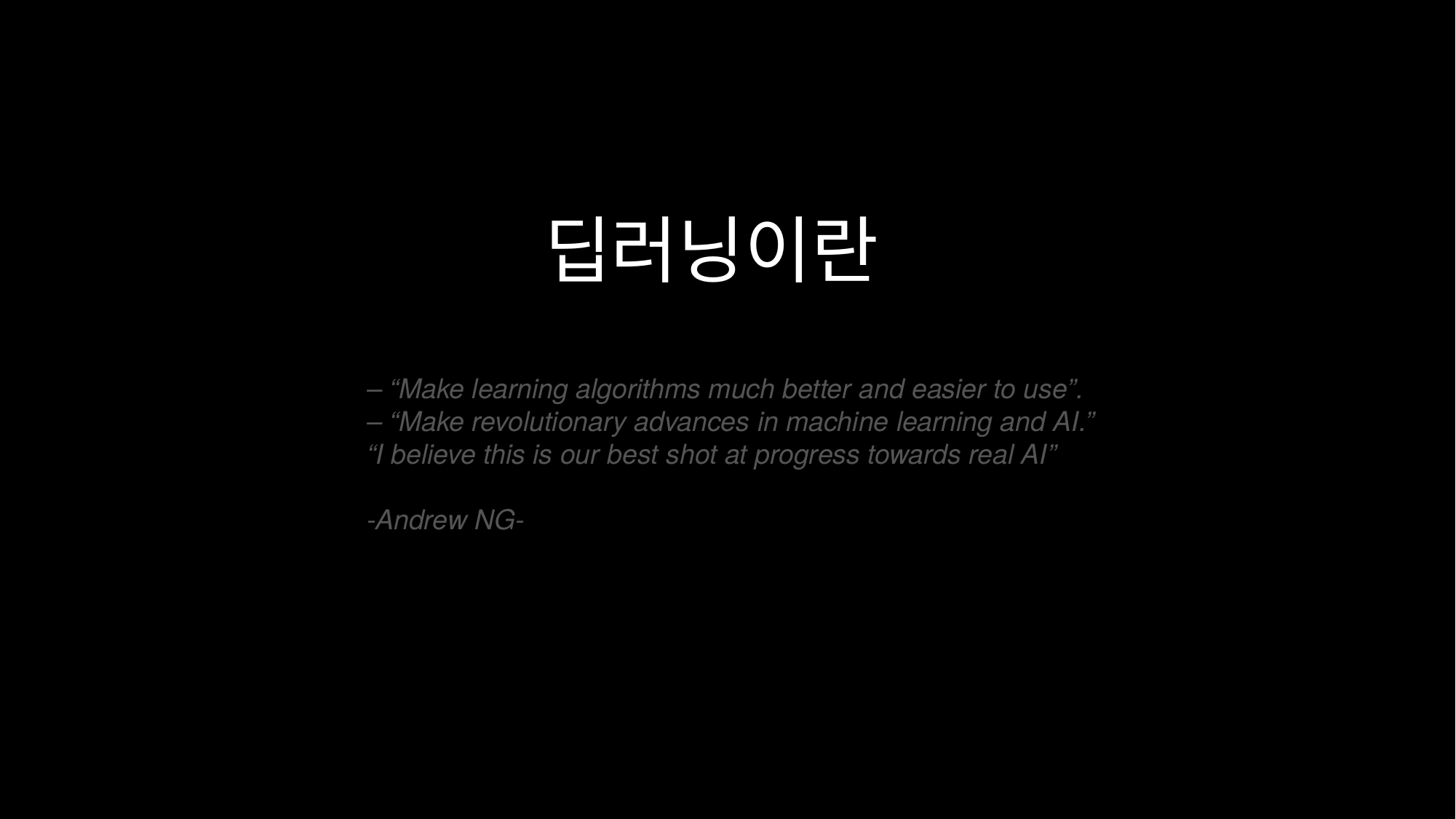

# 딥러닝이란
– “Make learning algorithms much better and easier to use”.
– “Make revolutionary advances in machine learning and AI.”
“I believe this is our best shot at progress towards real AI”

-Andrew NG-